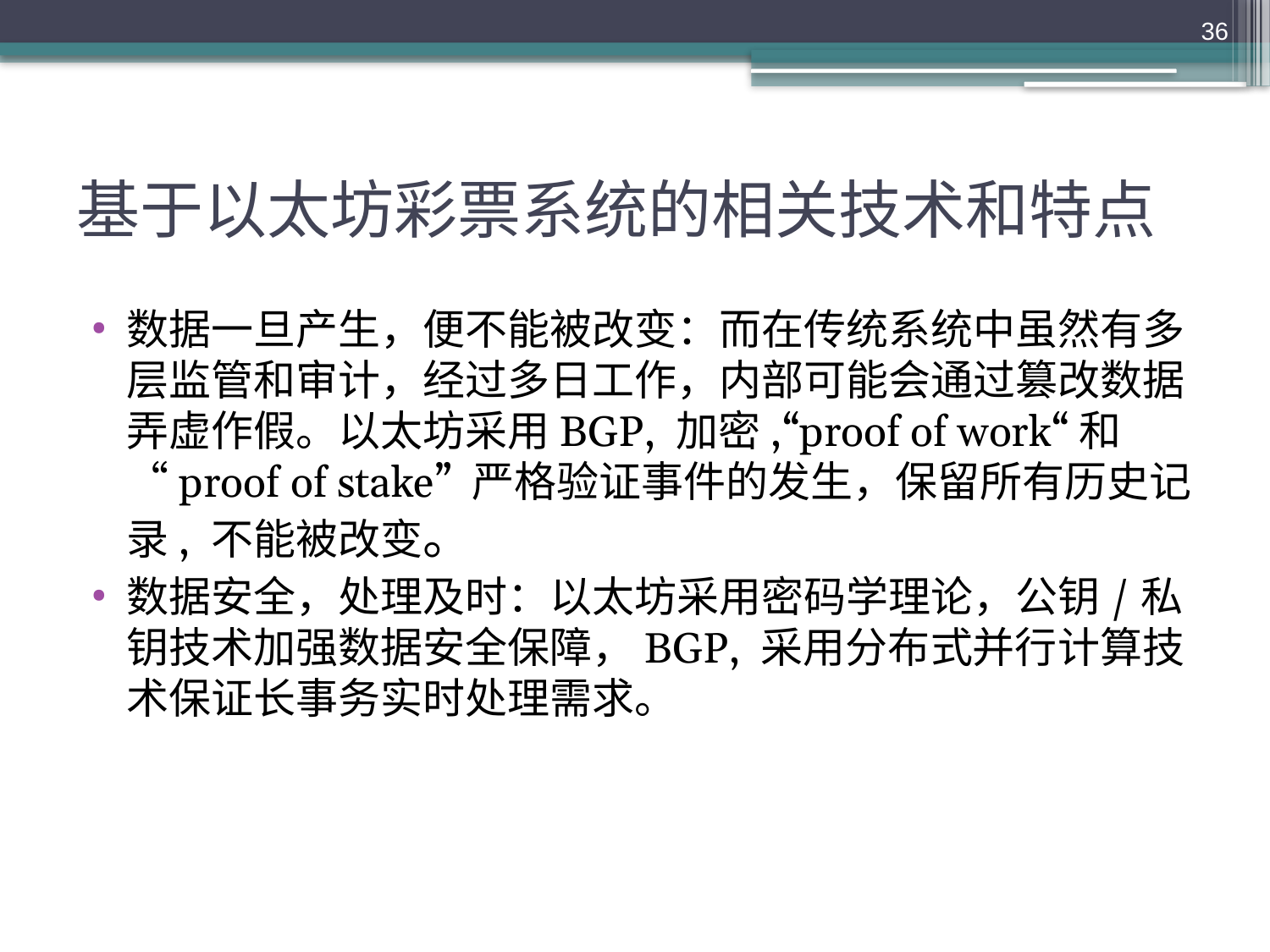

36

# 基于以太坊彩票系统的相关技术和特点
数据一旦产生，便不能被改变：而在传统系统中虽然有多层监管和审计，经过多日工作，内部可能会通过篡改数据弄虚作假。以太坊采用BGP, 加密,“proof of work“和 “proof of stake” 严格验证事件的发生，保留所有历史记录, 不能被改变。
数据安全，处理及时：以太坊采用密码学理论，公钥/私钥技术加强数据安全保障，BGP, 采用分布式并行计算技术保证长事务实时处理需求。